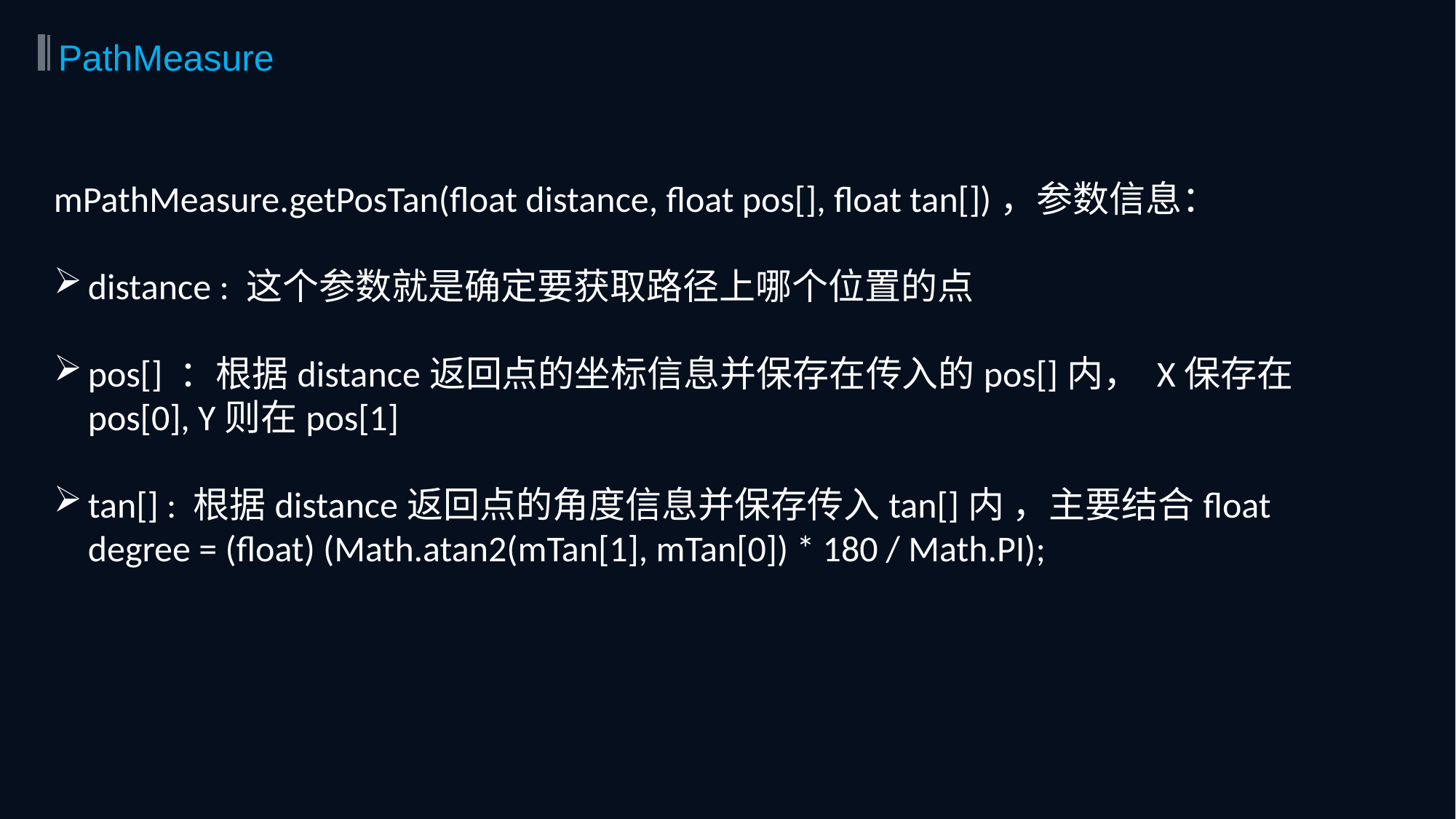

PathMeasure
mPathMeasure.getPosTan(float distance, float pos[], float tan[])，参数信息：

distance : 这个参数就是确定要获取路径上哪个位置的点

pos[] ：根据distance返回点的坐标信息并保存在传入的pos[]内， X保存在pos[0], Y则在pos[1]

tan[] : 根据distance返回点的角度信息并保存传入tan[]内 ，主要结合float degree = (float) (Math.atan2(mTan[1], mTan[0]) * 180 / Math.PI);